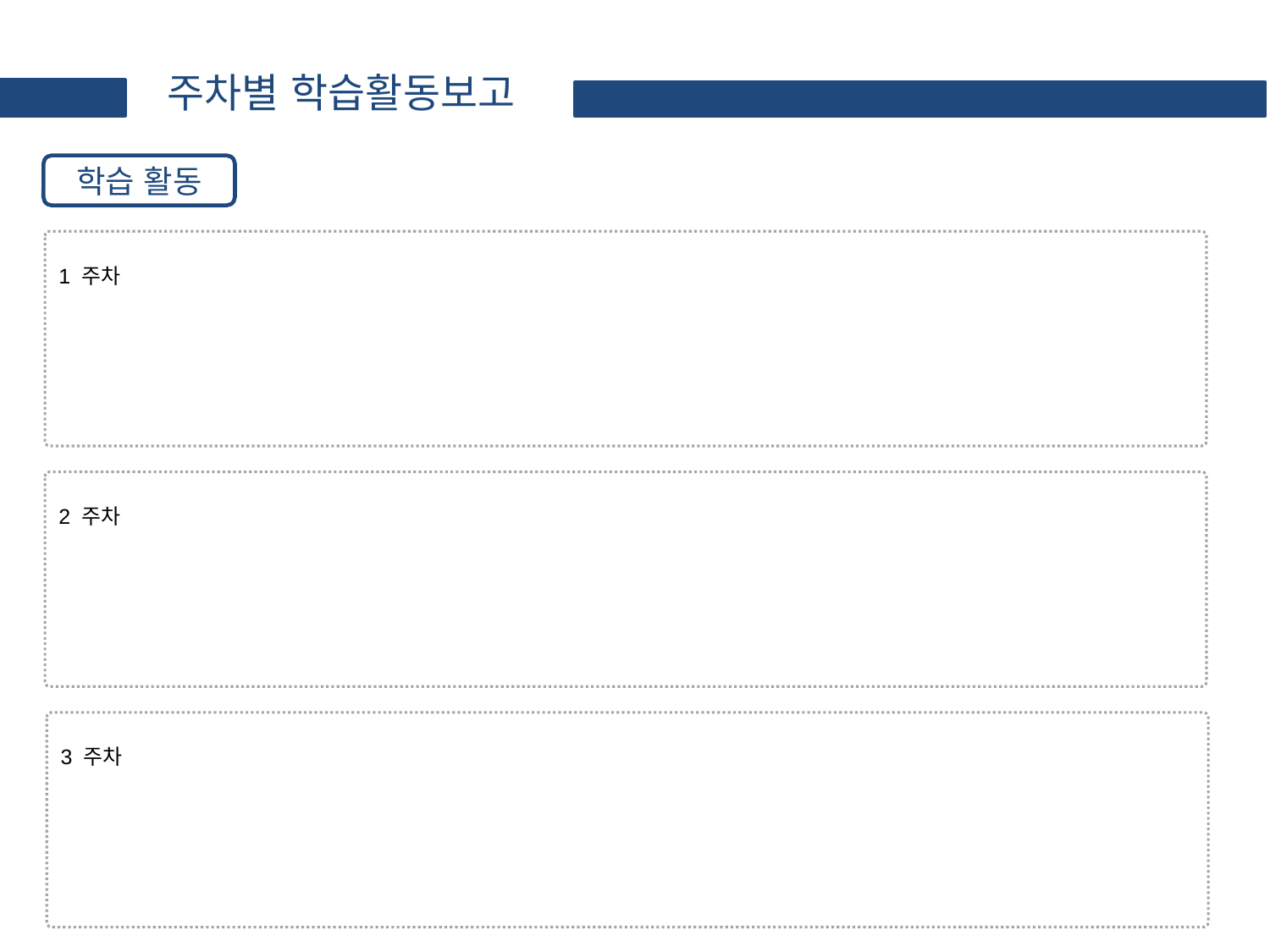

주차별 학습활동보고

학습 활동
1 주차

2 주차

3 주차